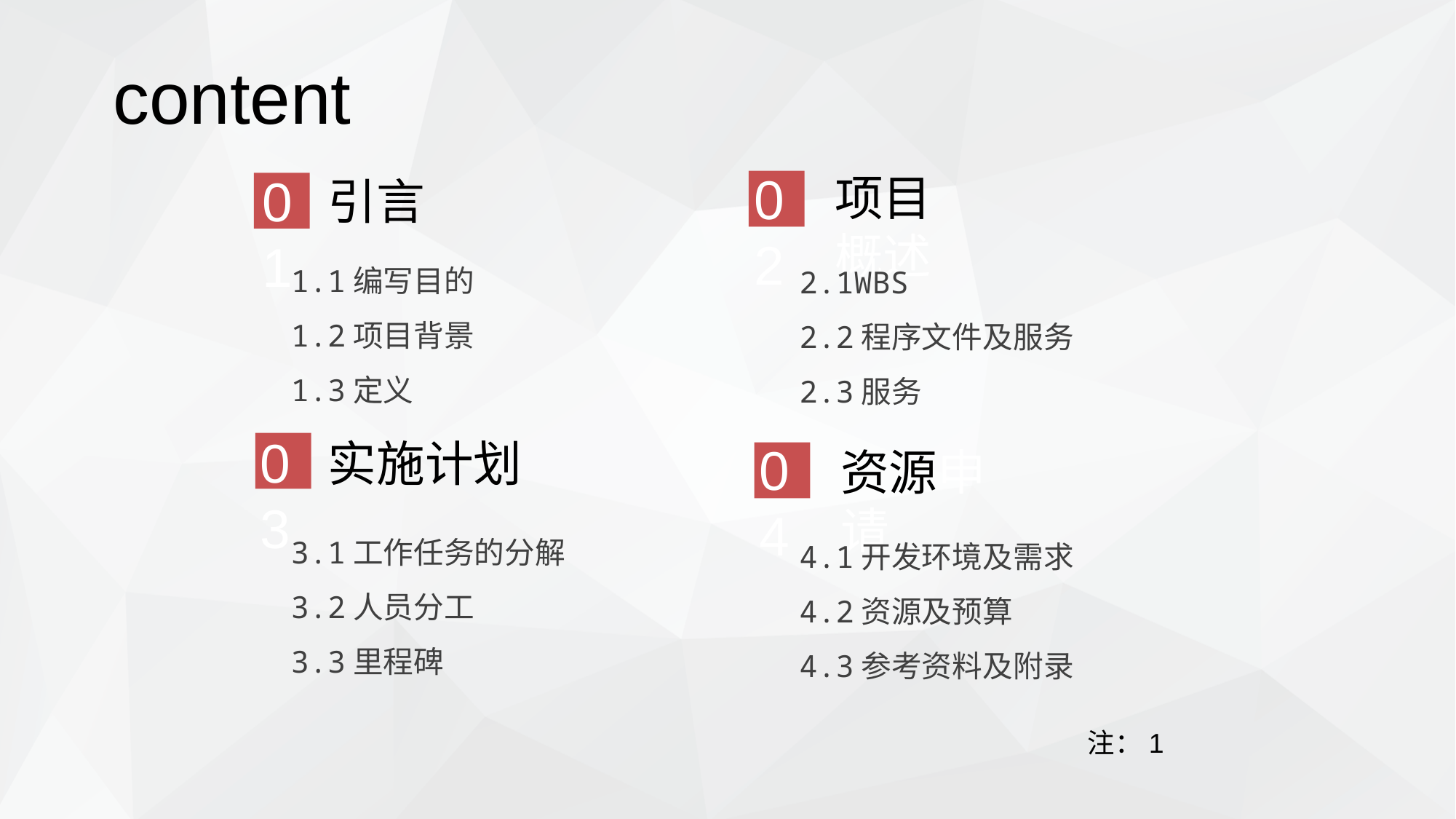

content
02

01

项目概述
引言
1.1编写目的
1.2项目背景
1.3定义

2.1WBS
2.2程序文件及服务
2.3服务
03

实施计划
04

资源申请
3.1工作任务的分解
3.2人员分工
3.3里程碑
4.1开发环境及需求
4.2资源及预算
4.3参考资料及附录

注：1